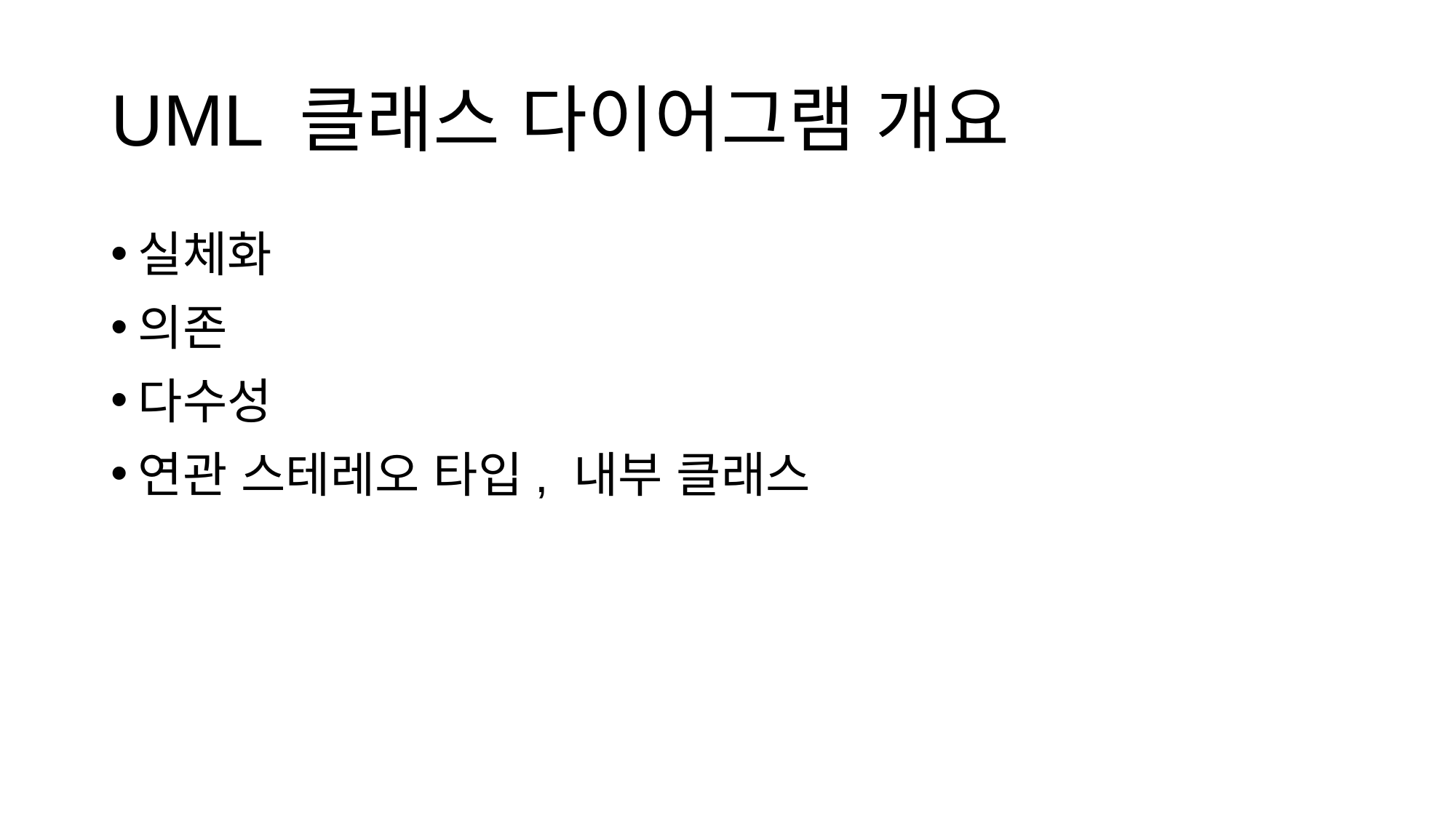

# UML 클래스 다이어그램 개요
실체화
의존
다수성
연관 스테레오 타입, 내부 클래스